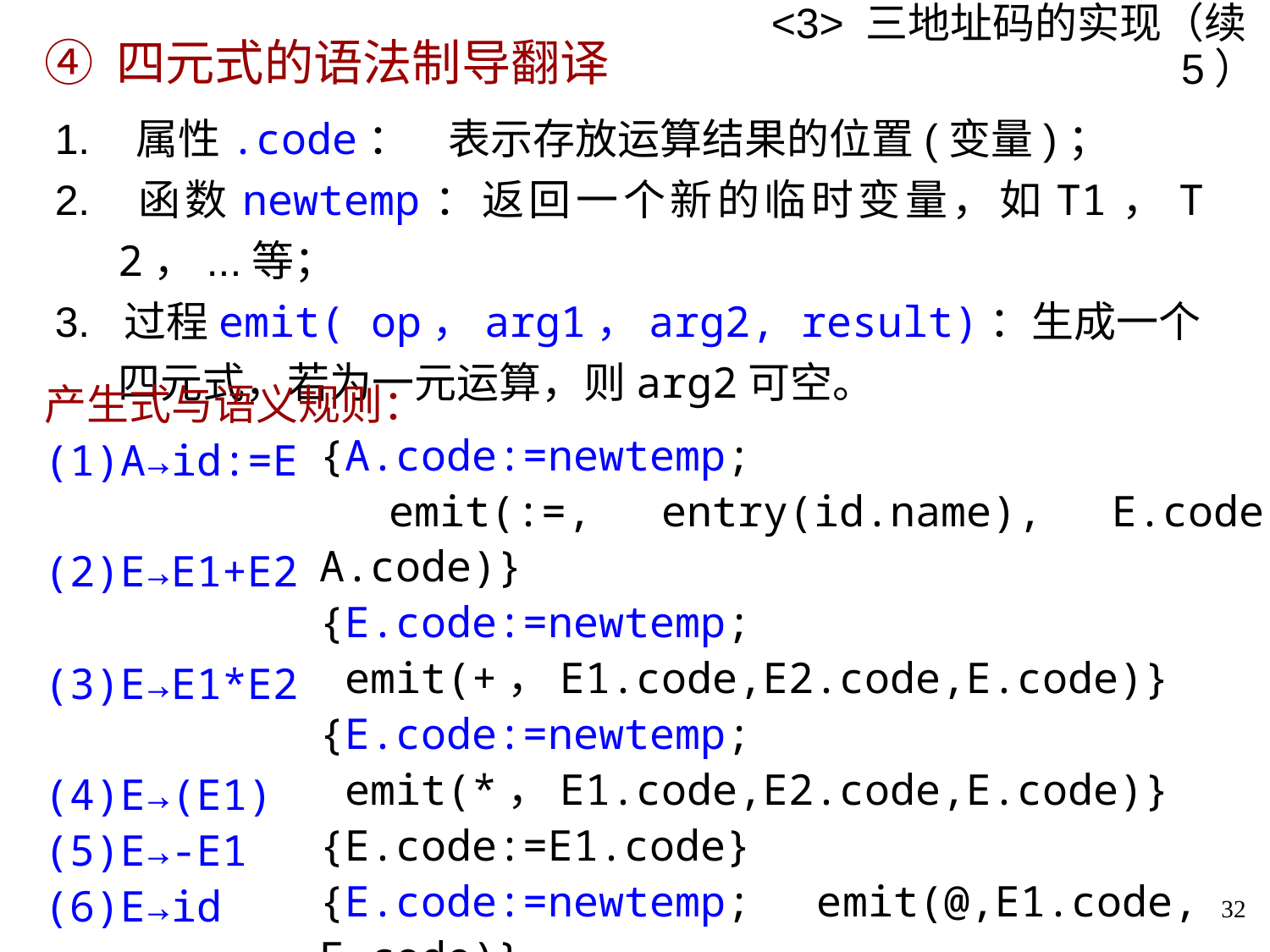

# <3> 三地址码的实现（续5）
④ 四元式的语法制导翻译
1.   属性.code：    表示存放运算结果的位置(变量)；
2.  函数newtemp：返回一个新的临时变量，如T1，T2，...等；
3.  过程emit( op，arg1，arg2, result)：生成一个四元式，若为一元运算，则arg2可空。
产生式与语义规则：
(1)A→id:=E

(2)E→E1+E2

(3)E→E1*E2

(4)E→(E1)
(5)E→-E1
(6)E→id
{A.code:=newtemp;
 emit(:=, entry(id.name), E.code, A.code)}
{E.code:=newtemp;
 emit(+，E1.code,E2.code,E.code)}
{E.code:=newtemp;
 emit(*，E1.code,E2.code,E.code)}
{E.code:=E1.code}
{E.code:=newtemp; emit(@,E1.code, , E.code)}
{E.code:=entry(id.name)}
32